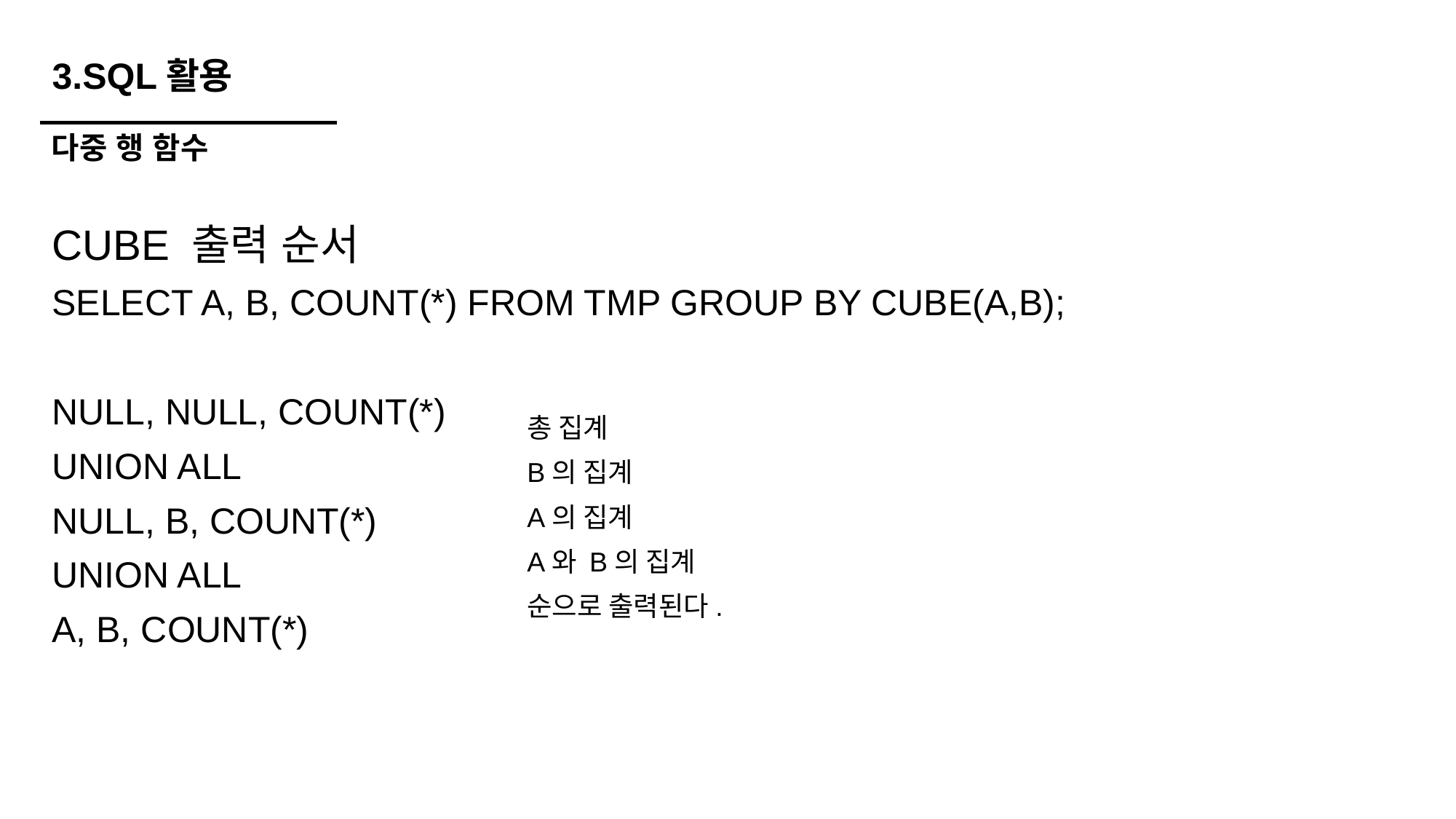

# 3.SQL활용
다중 행 함수
CUBE 출력 순서
SELECT A, B, COUNT(*) FROM TMP GROUP BY CUBE(A,B);

NULL, NULL, COUNT(*)
UNION ALL
NULL, B, COUNT(*)
UNION ALL
A, B, COUNT(*)
총 집계
B의 집계
A의 집계
A와 B의 집계
순으로 출력된다.